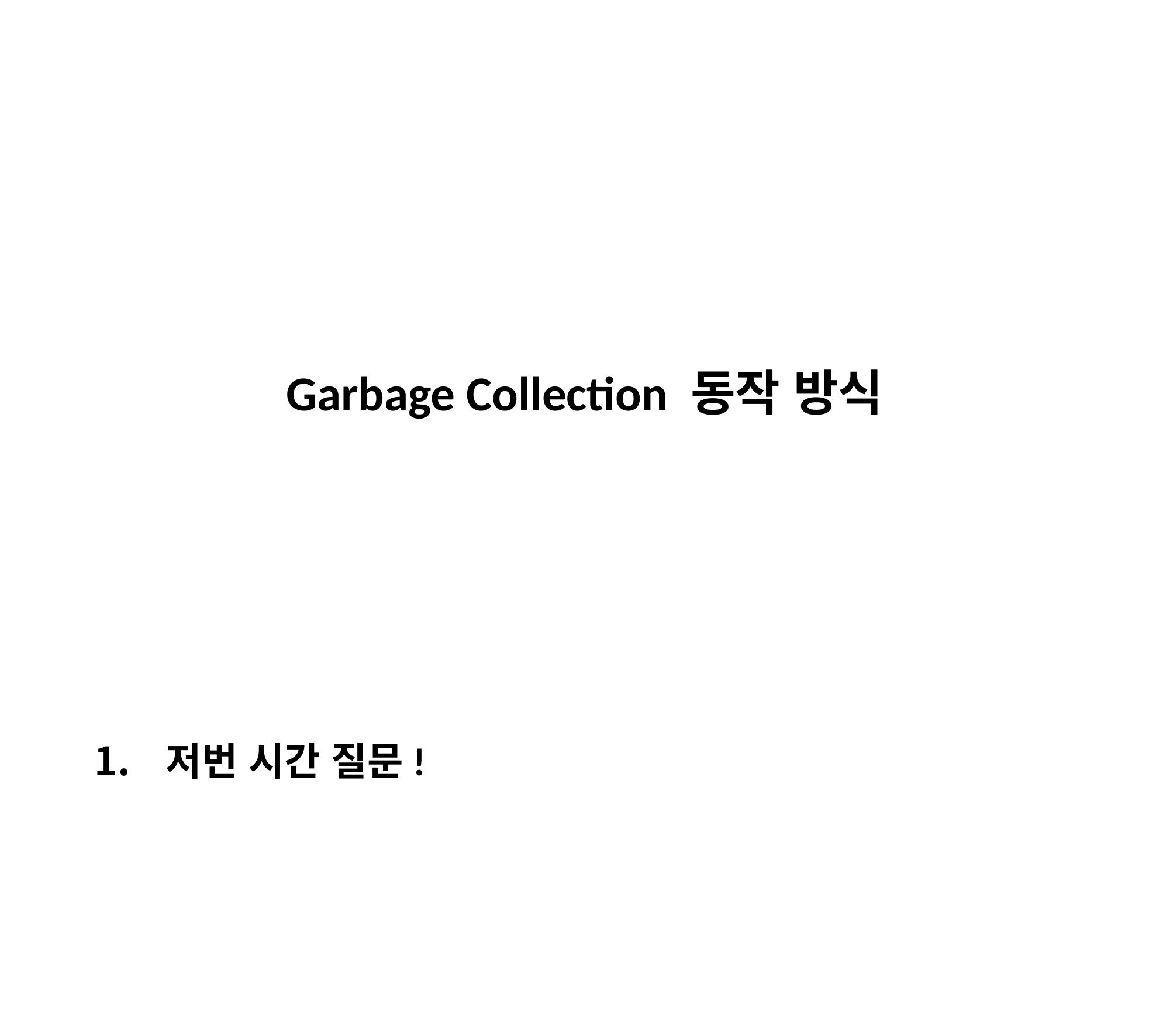

Garbage Collection 동작 방식
저번 시간 질문!

Garbage
Collector